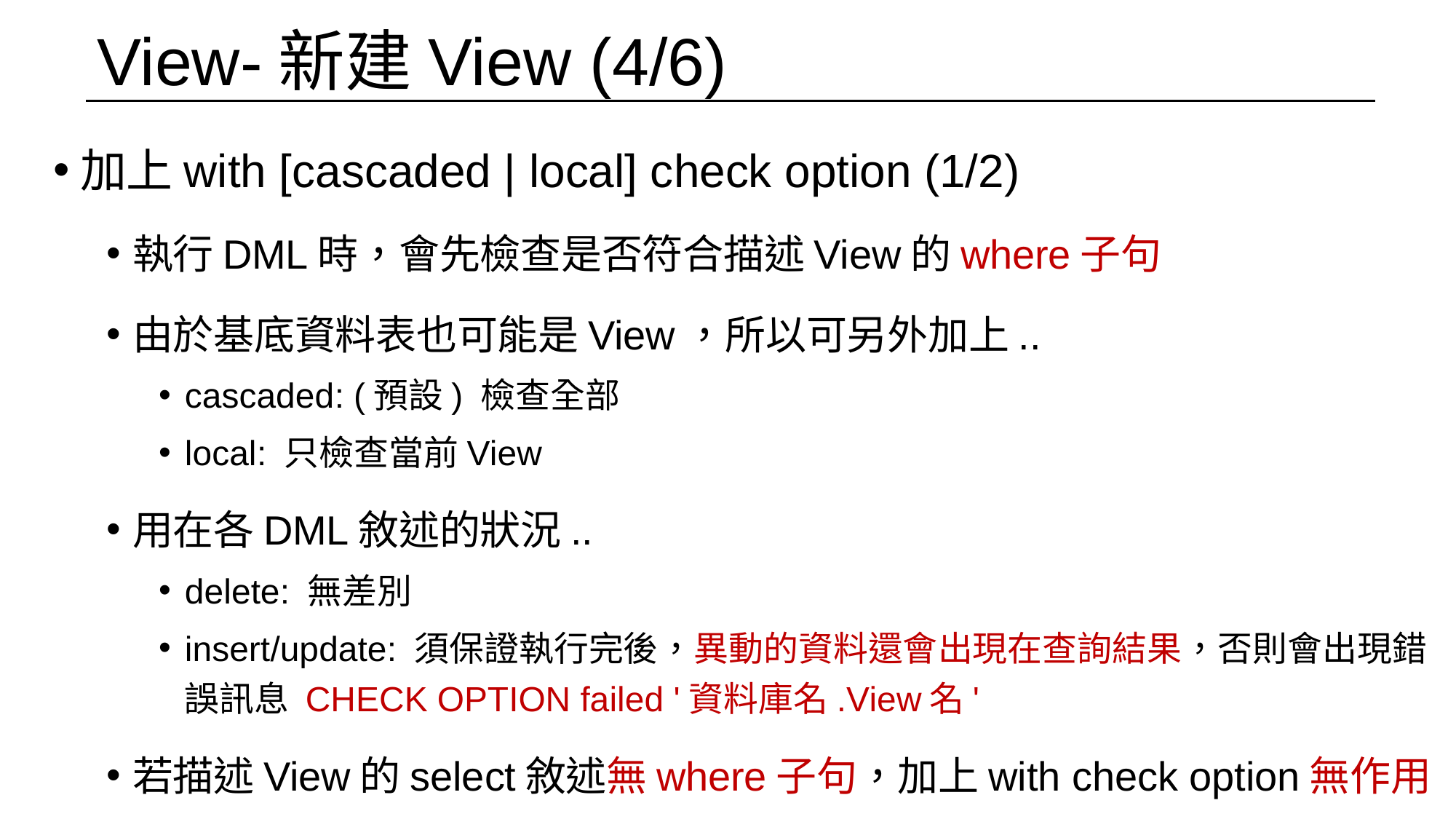

# View-新建View (4/6)
加上with [cascaded | local] check option (1/2)
執行DML時，會先檢查是否符合描述View的where子句
由於基底資料表也可能是View，所以可另外加上..
cascaded: (預設) 檢查全部
local: 只檢查當前View
用在各DML敘述的狀況..
delete: 無差別
insert/update: 須保證執行完後，異動的資料還會出現在查詢結果，否則會出現錯誤訊息 CHECK OPTION failed '資料庫名.View名'
若描述View的select敘述無where子句，加上with check option無作用